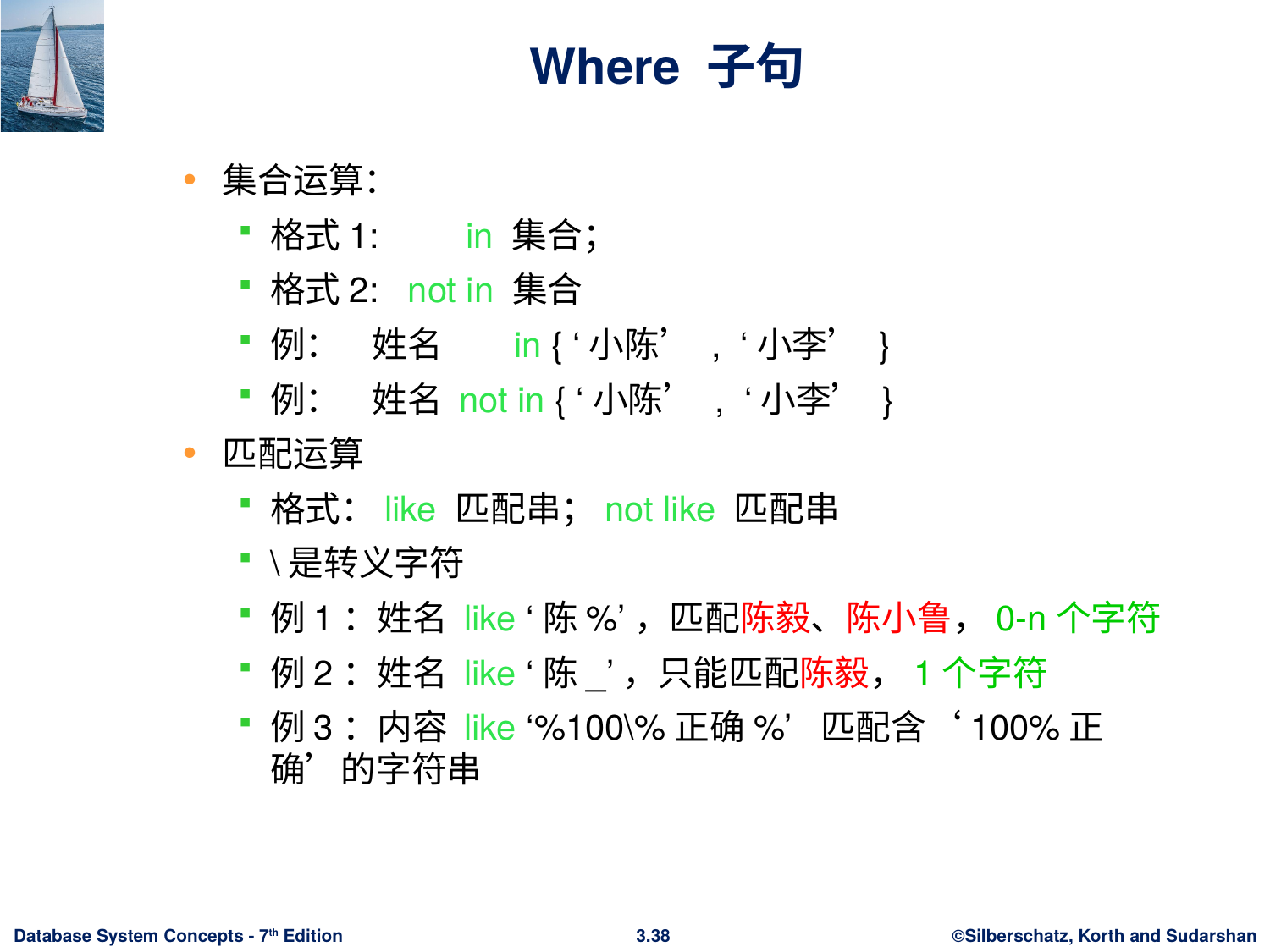

# Where 子句
集合运算：
格式1:         in 集合；
格式2:   not in 集合
例：    姓名        in { ‘小陈’ ,  ‘小李’ }
例：    姓名 not in { ‘小陈’ ,  ‘小李’ }
匹配运算
格式：like 匹配串；not like 匹配串
\是转义字符
例1：姓名 like ‘陈%’，匹配陈毅、陈小鲁，0-n个字符
例2：姓名 like ‘陈_’，只能匹配陈毅，1个字符
例3：内容 like ‘%100\%正确%’  匹配含‘100%正确’的字符串